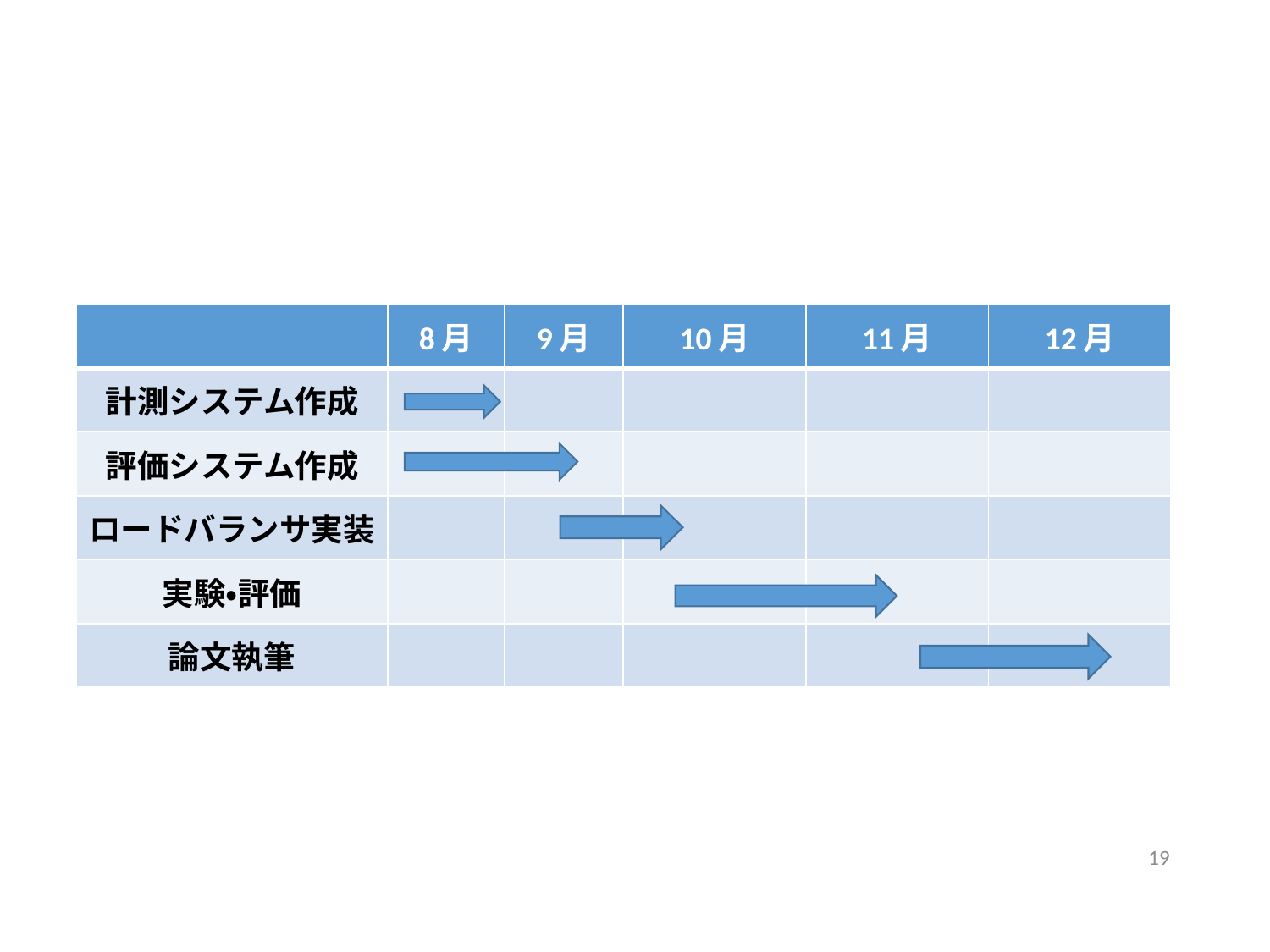

|  | 8月 | 9月 | 10月 | 11月 | 12月 |
| --- | --- | --- | --- | --- | --- |
| 計測システム作成 |  |  |  |  |  |
| 評価システム作成 |  |  |  |  |  |
| ロードバランサ実装 |  |  |  |  |  |
| 実験・評価 |  |  |  |  |  |
| 論文執筆 |  |  |  |  |  |

19